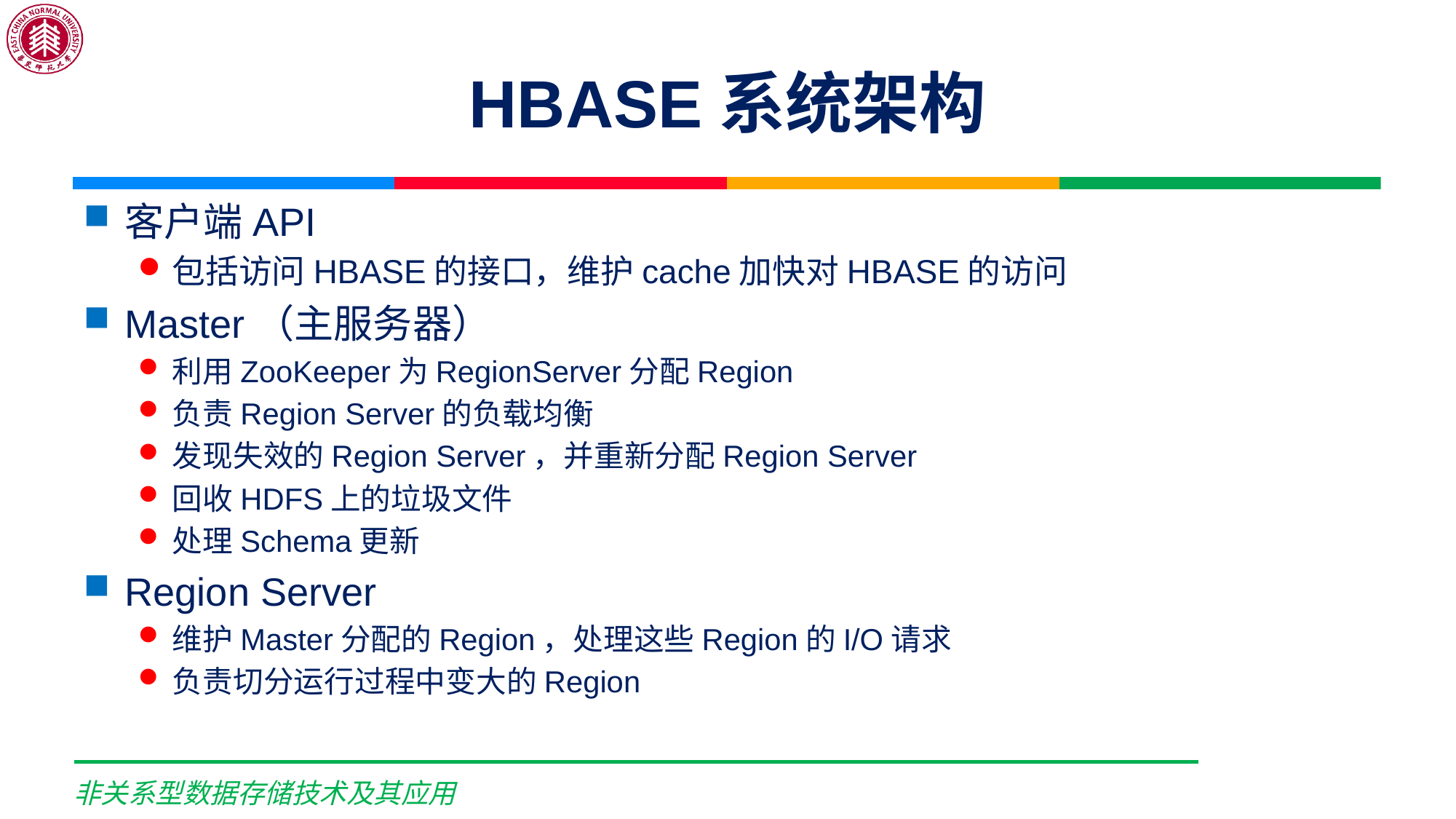

# HBASE系统架构
客户端API
包括访问HBASE的接口，维护cache加快对HBASE的访问
Master（主服务器）
利用ZooKeeper为RegionServer分配Region
负责Region Server的负载均衡
发现失效的Region Server，并重新分配Region Server
回收HDFS上的垃圾文件
处理Schema更新
Region Server
维护Master分配的Region，处理这些Region的I/O请求
负责切分运行过程中变大的Region